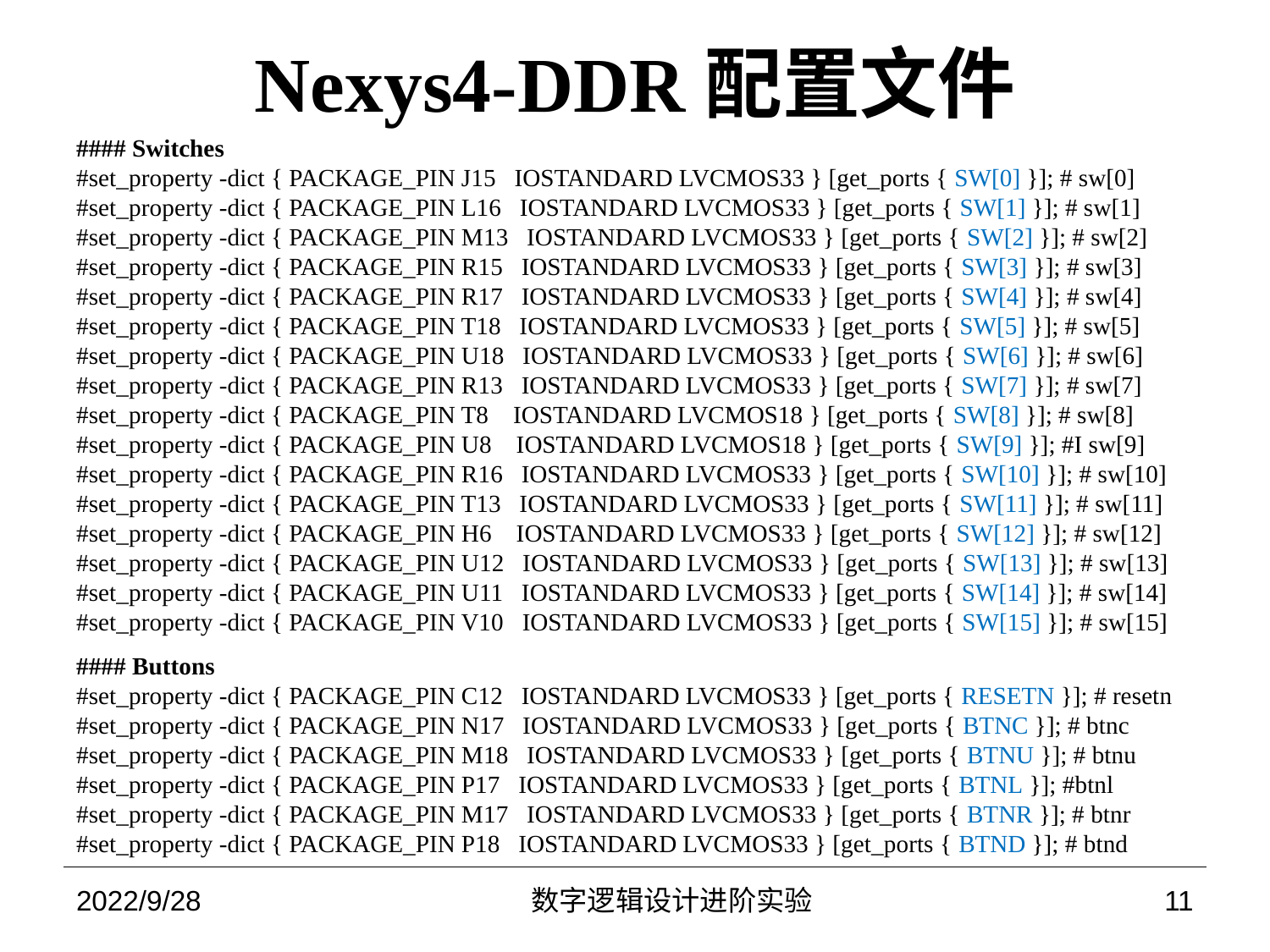

# Nexys4-DDR配置文件
#### Switches
#set_property -dict { PACKAGE_PIN J15   IOSTANDARD LVCMOS33 } [get_ports { SW[0] }]; # sw[0]
#set_property -dict { PACKAGE_PIN L16   IOSTANDARD LVCMOS33 } [get_ports { SW[1] }]; # sw[1]
#set_property -dict { PACKAGE_PIN M13   IOSTANDARD LVCMOS33 } [get_ports { SW[2] }]; # sw[2]
#set_property -dict { PACKAGE_PIN R15   IOSTANDARD LVCMOS33 } [get_ports { SW[3] }]; # sw[3]
#set_property -dict { PACKAGE_PIN R17   IOSTANDARD LVCMOS33 } [get_ports { SW[4] }]; # sw[4]
#set_property -dict { PACKAGE_PIN T18   IOSTANDARD LVCMOS33 } [get_ports { SW[5] }]; # sw[5]
#set_property -dict { PACKAGE_PIN U18   IOSTANDARD LVCMOS33 } [get_ports { SW[6] }]; # sw[6]
#set_property -dict { PACKAGE_PIN R13   IOSTANDARD LVCMOS33 } [get_ports { SW[7] }]; # sw[7]
#set_property -dict { PACKAGE_PIN T8    IOSTANDARD LVCMOS18 } [get_ports { SW[8] }]; # sw[8]
#set_property -dict { PACKAGE_PIN U8    IOSTANDARD LVCMOS18 } [get_ports { SW[9] }]; #I sw[9]
#set_property -dict { PACKAGE_PIN R16   IOSTANDARD LVCMOS33 } [get_ports { SW[10] }]; # sw[10]
#set_property -dict { PACKAGE_PIN T13   IOSTANDARD LVCMOS33 } [get_ports { SW[11] }]; # sw[11]
#set_property -dict { PACKAGE_PIN H6    IOSTANDARD LVCMOS33 } [get_ports { SW[12] }]; # sw[12]
#set_property -dict { PACKAGE_PIN U12   IOSTANDARD LVCMOS33 } [get_ports { SW[13] }]; # sw[13]
#set_property -dict { PACKAGE_PIN U11   IOSTANDARD LVCMOS33 } [get_ports { SW[14] }]; # sw[14]
#set_property -dict { PACKAGE_PIN V10   IOSTANDARD LVCMOS33 } [get_ports { SW[15] }]; # sw[15]

#### Buttons
#set_property -dict { PACKAGE_PIN C12   IOSTANDARD LVCMOS33 } [get_ports { RESETN }]; # resetn
#set_property -dict { PACKAGE_PIN N17   IOSTANDARD LVCMOS33 } [get_ports { BTNC }]; # btnc
#set_property -dict { PACKAGE_PIN M18   IOSTANDARD LVCMOS33 } [get_ports { BTNU }]; # btnu
#set_property -dict { PACKAGE_PIN P17   IOSTANDARD LVCMOS33 } [get_ports { BTNL }]; #btnl
#set_property -dict { PACKAGE_PIN M17   IOSTANDARD LVCMOS33 } [get_ports { BTNR }]; # btnr
#set_property -dict { PACKAGE_PIN P18   IOSTANDARD LVCMOS33 } [get_ports { BTND }]; # btnd
2022/9/28
数字逻辑设计进阶实验
11